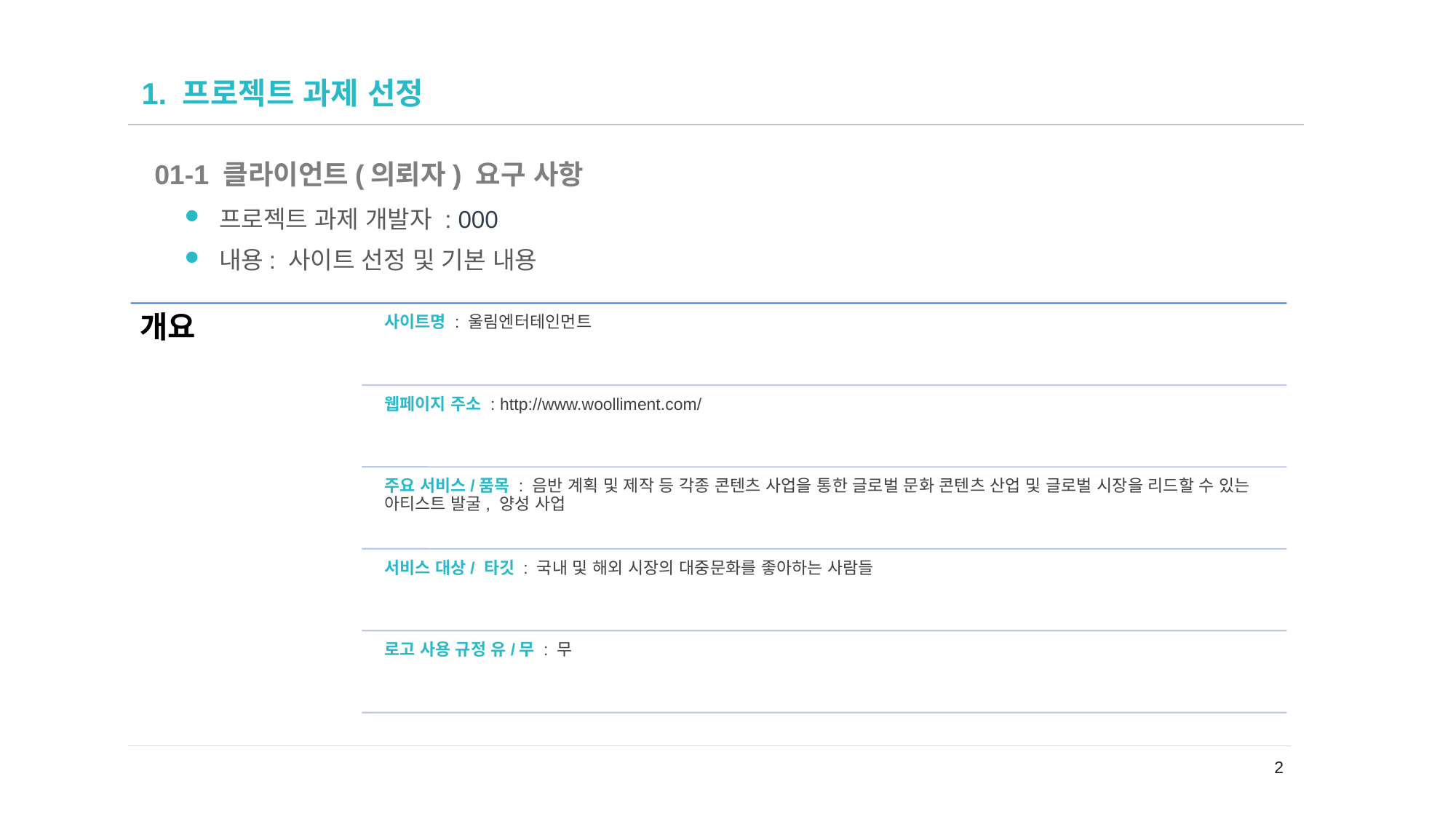

# 1. 프로젝트 과제 선정
01-1 클라이언트(의뢰자) 요구 사항
프로젝트 과제 개발자 : 000
내용: 사이트 선정 및 기본 내용
개요
사이트명 : 울림엔터테인먼트
웹페이지 주소 : http://www.woolliment.com/
주요 서비스/품목 : 음반 계획 및 제작 등 각종 콘텐츠 사업을 통한 글로벌 문화 콘텐츠 산업 및 글로벌 시장을 리드할 수 있는 아티스트 발굴, 양성 사업
서비스 대상/ 타깃 : 국내 및 해외 시장의 대중문화를 좋아하는 사람들
로고 사용 규정 유/무 : 무
2